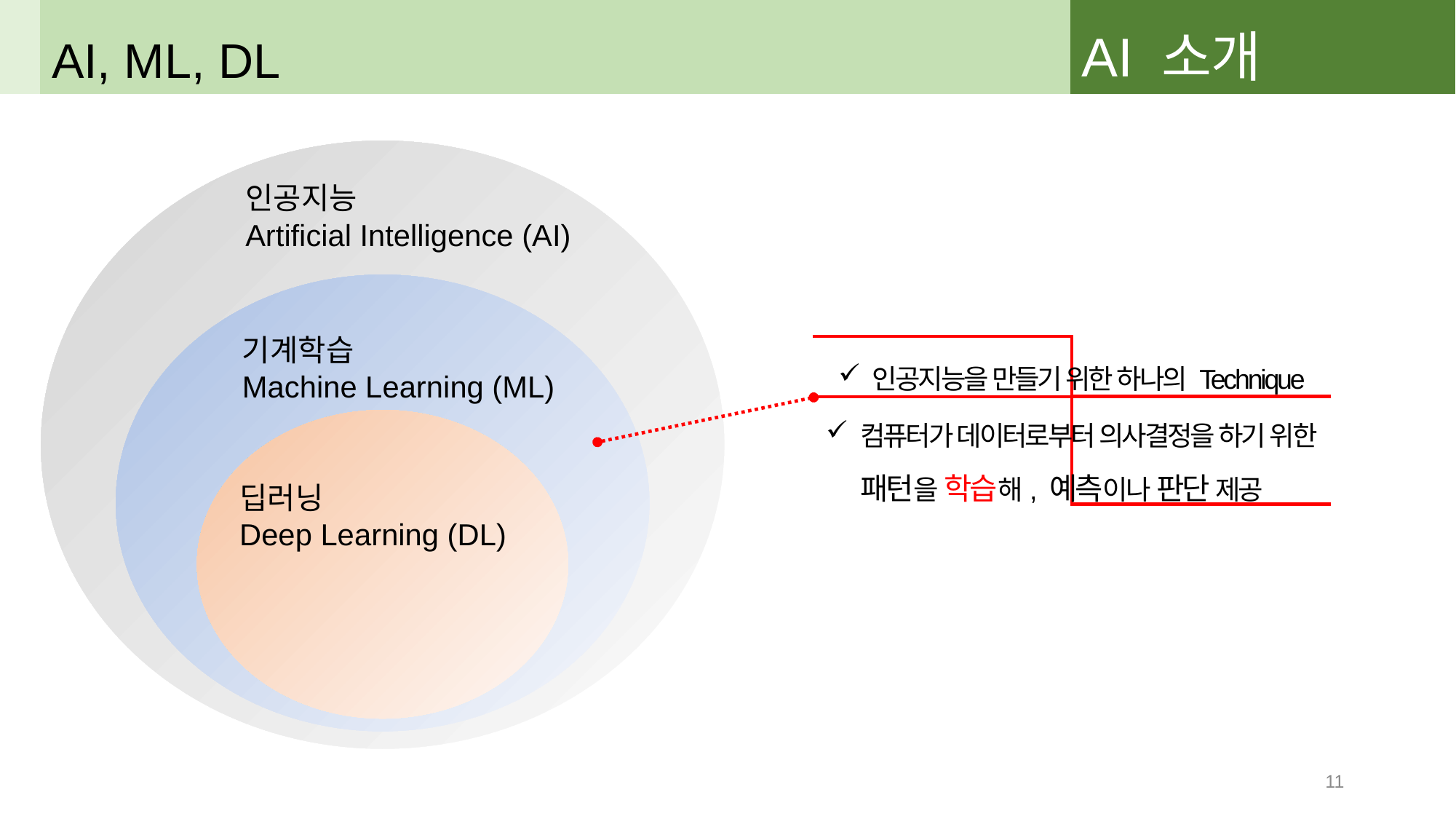

AI, ML, DL
AI 소개

인공지능
Artificial Intelligence (AI)

기계학습
Machine Learning (ML)
인공지능을 만들기 위한 하나의 Technique
컴퓨터가 데이터로부터 의사결정을 하기 위한
패턴을 학습해, 예측이나 판단 제공

딥러닝
Deep Learning (DL)
11